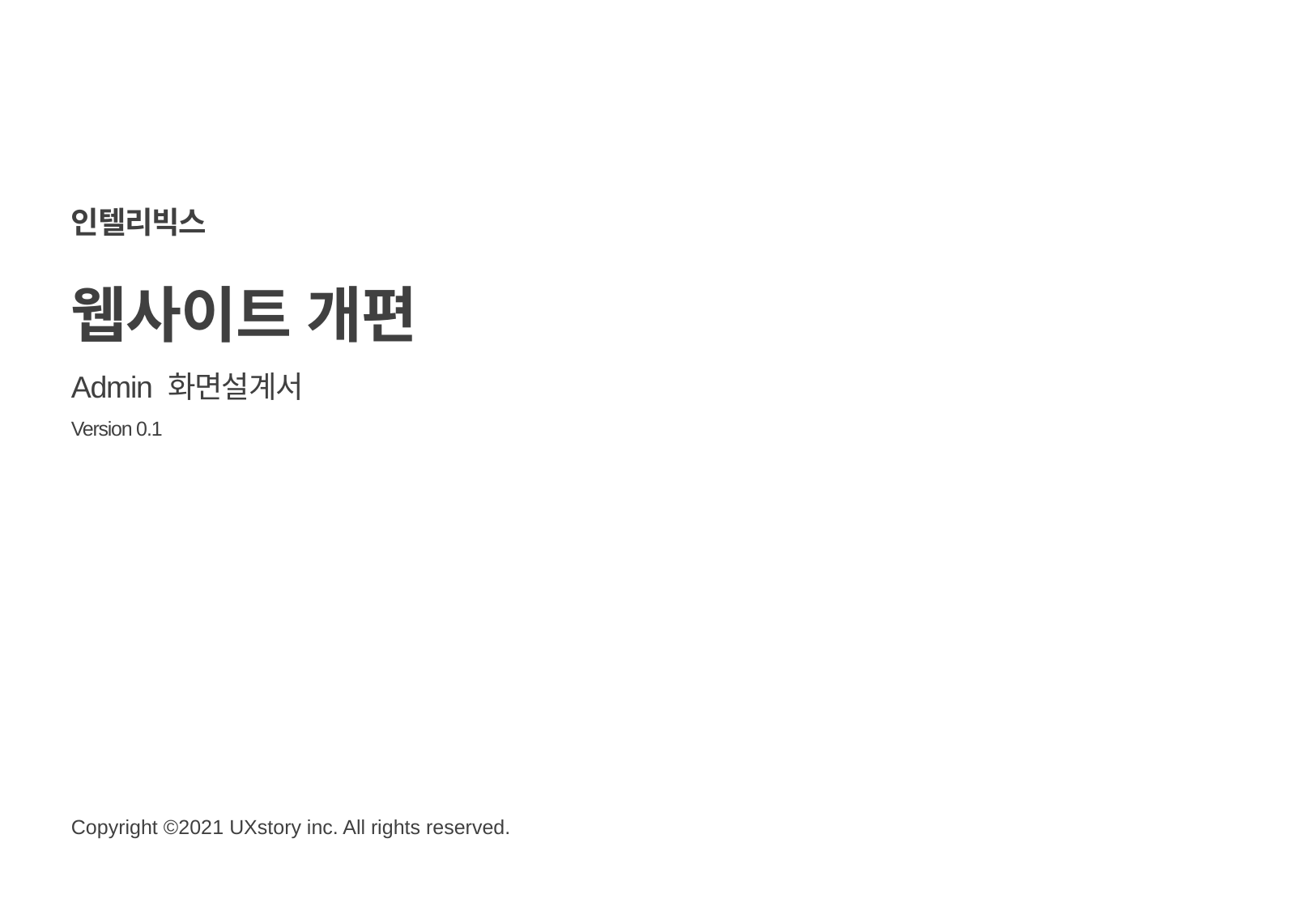

인텔리빅스
웹사이트 개편
Admin 화면설계서
Version 0.1
Copyright ©2021 UXstory inc. All rights reserved.